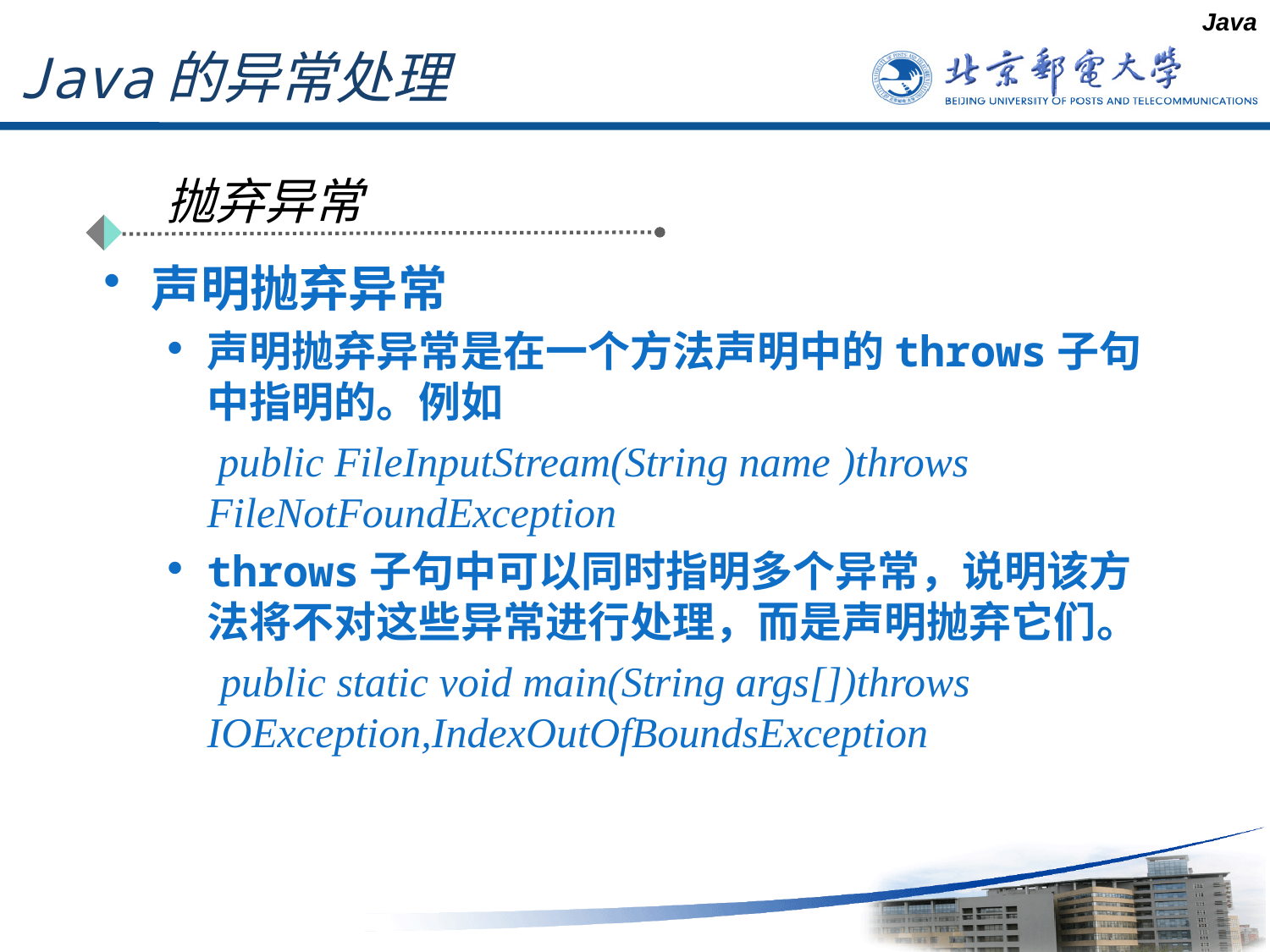

Java
# Java的异常处理

抛弃异常

声明抛弃异常
声明抛弃异常是在一个方法声明中的throws子句中指明的。例如
  public FileInputStream(String name )throws FileNotFoundException
throws子句中可以同时指明多个异常，说明该方法将不对这些异常进行处理，而是声明抛弃它们。
     public static void main(String args[])throws IOException,IndexOutOfBoundsException